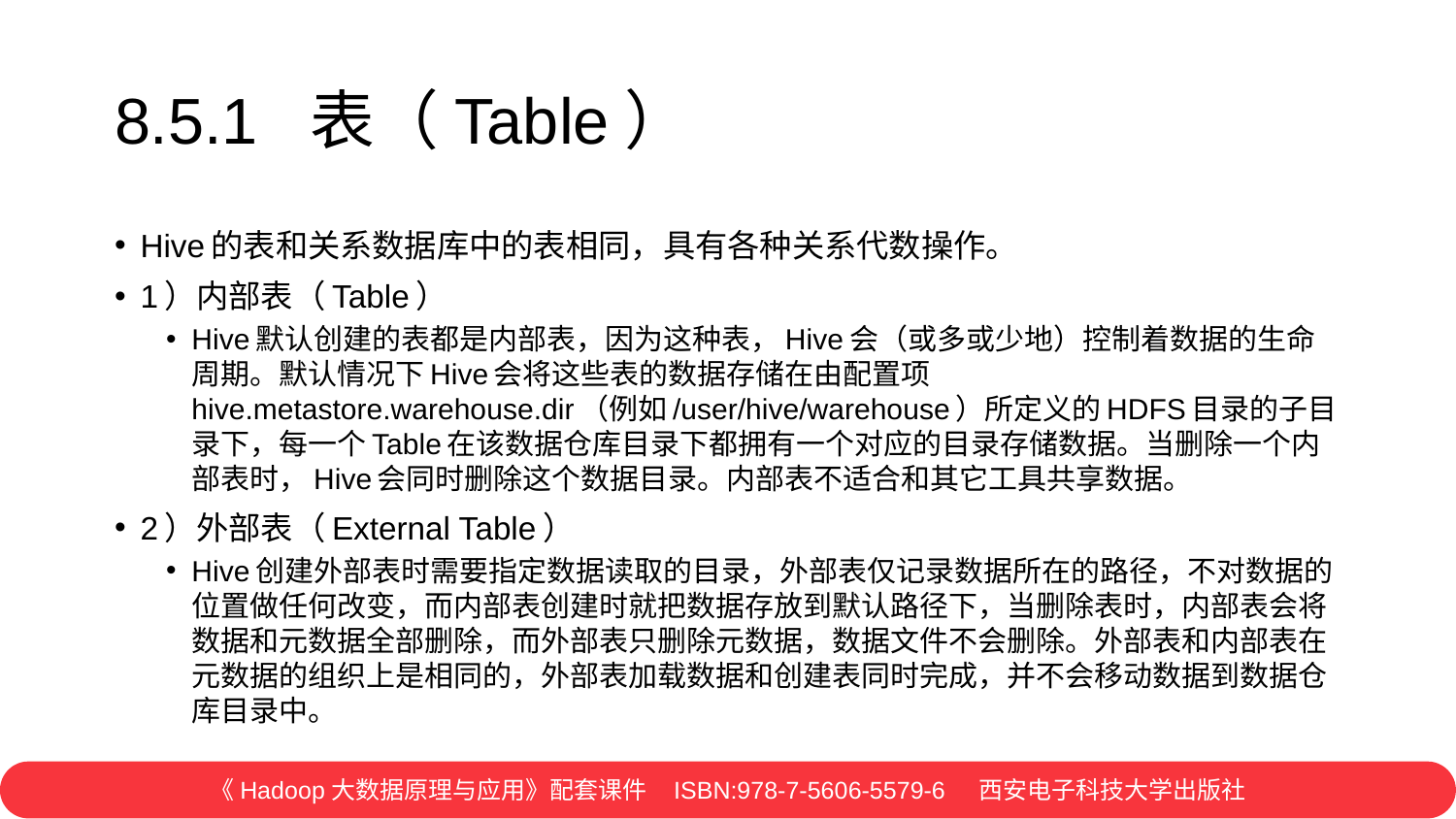

# 8.5.1  表（Table）
Hive的表和关系数据库中的表相同，具有各种关系代数操作。
1）内部表（Table）
Hive默认创建的表都是内部表，因为这种表，Hive会（或多或少地）控制着数据的生命周期。默认情况下Hive会将这些表的数据存储在由配置项hive.metastore.warehouse.dir（例如/user/hive/warehouse）所定义的HDFS目录的子目录下，每一个Table在该数据仓库目录下都拥有一个对应的目录存储数据。当删除一个内部表时，Hive会同时删除这个数据目录。内部表不适合和其它工具共享数据。
2）外部表（External Table）
Hive创建外部表时需要指定数据读取的目录，外部表仅记录数据所在的路径，不对数据的位置做任何改变，而内部表创建时就把数据存放到默认路径下，当删除表时，内部表会将数据和元数据全部删除，而外部表只删除元数据，数据文件不会删除。外部表和内部表在元数据的组织上是相同的，外部表加载数据和创建表同时完成，并不会移动数据到数据仓库目录中。